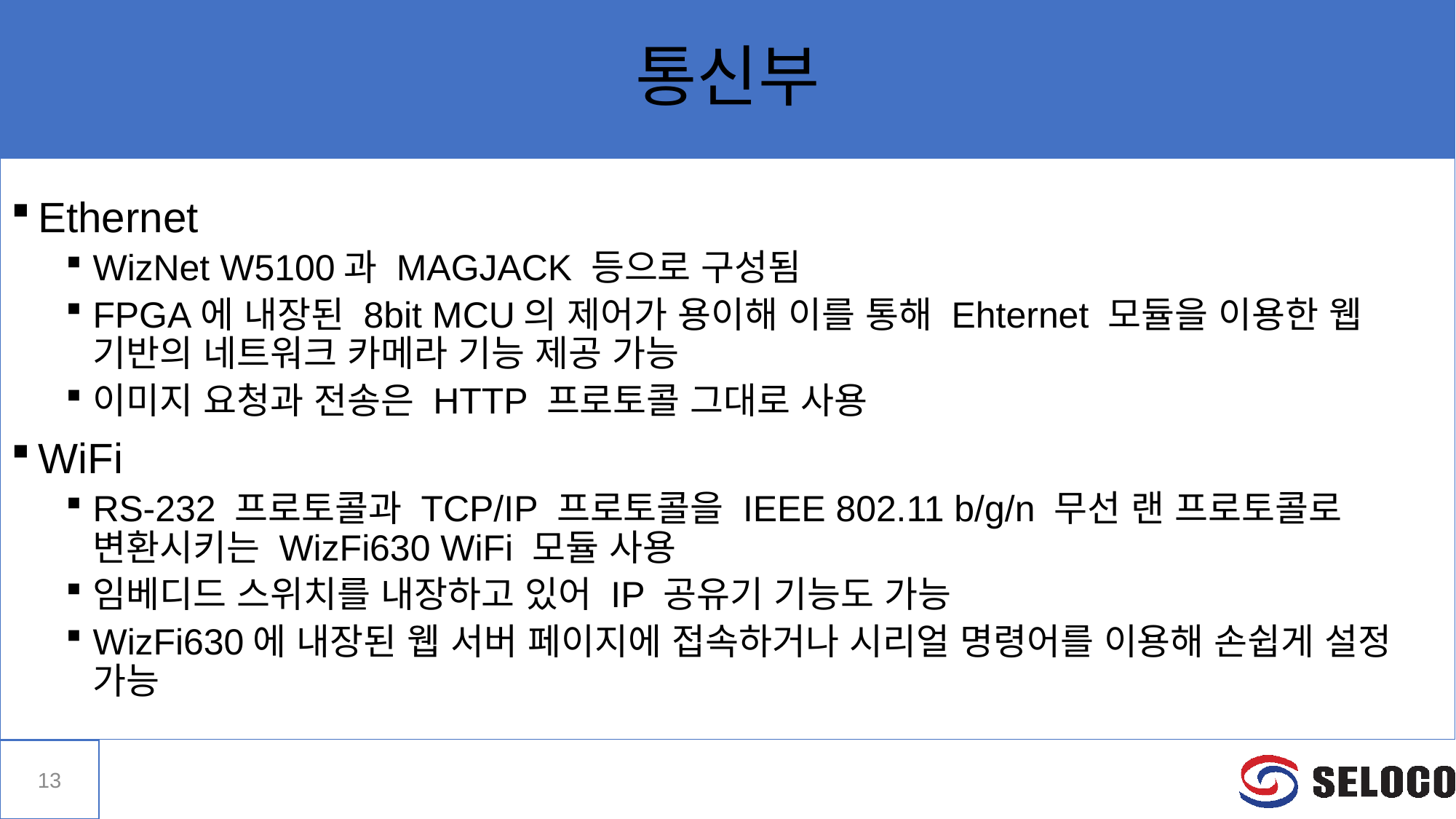

# 통신부
Ethernet
WizNet W5100과 MAGJACK 등으로 구성됨
FPGA에 내장된 8bit MCU의 제어가 용이해 이를 통해 Ehternet 모듈을 이용한 웹 기반의 네트워크 카메라 기능 제공 가능
이미지 요청과 전송은 HTTP 프로토콜 그대로 사용
WiFi
RS-232 프로토콜과 TCP/IP 프로토콜을 IEEE 802.11 b/g/n 무선 랜 프로토콜로 변환시키는 WizFi630 WiFi 모듈 사용
임베디드 스위치를 내장하고 있어 IP 공유기 기능도 가능
WizFi630에 내장된 웹 서버 페이지에 접속하거나 시리얼 명령어를 이용해 손쉽게 설정 가능
13